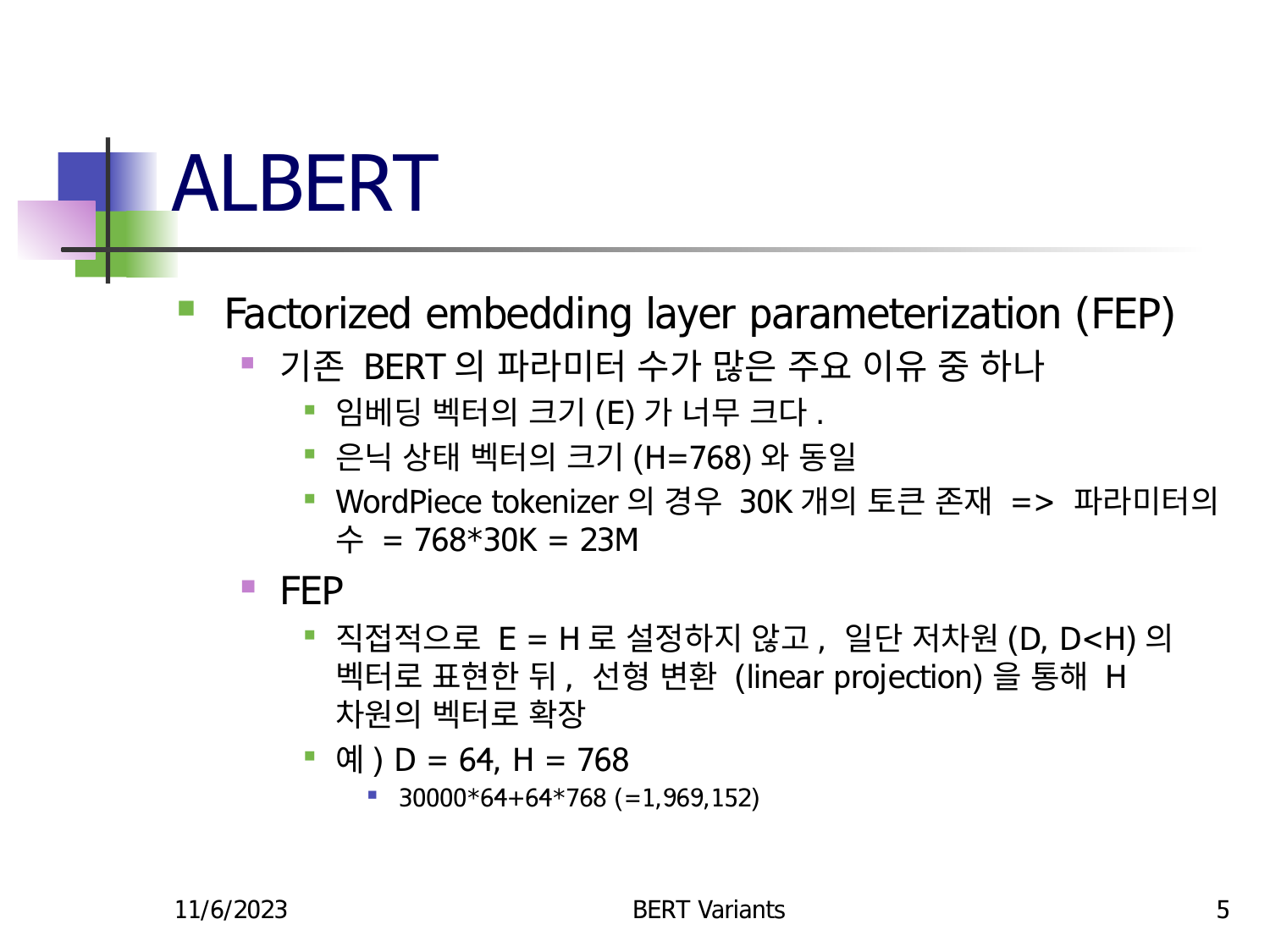

# ALBERT
Factorized embedding layer parameterization (FEP)
기존 BERT의 파라미터 수가 많은 주요 이유 중 하나
임베딩 벡터의 크기(E)가 너무 크다.
은닉 상태 벡터의 크기(H=768)와 동일
WordPiece tokenizer의 경우 30K개의 토큰 존재 => 파라미터의 수 = 768*30K = 23M
FEP
직접적으로 E = H로 설정하지 않고, 일단 저차원(D, D<H)의 벡터로 표현한 뒤, 선형 변환 (linear projection)을 통해 H 차원의 벡터로 확장
예) D = 64, H = 768
30000*64+64*768 (=1,969,152)

11/6/2023
BERT Variants
5